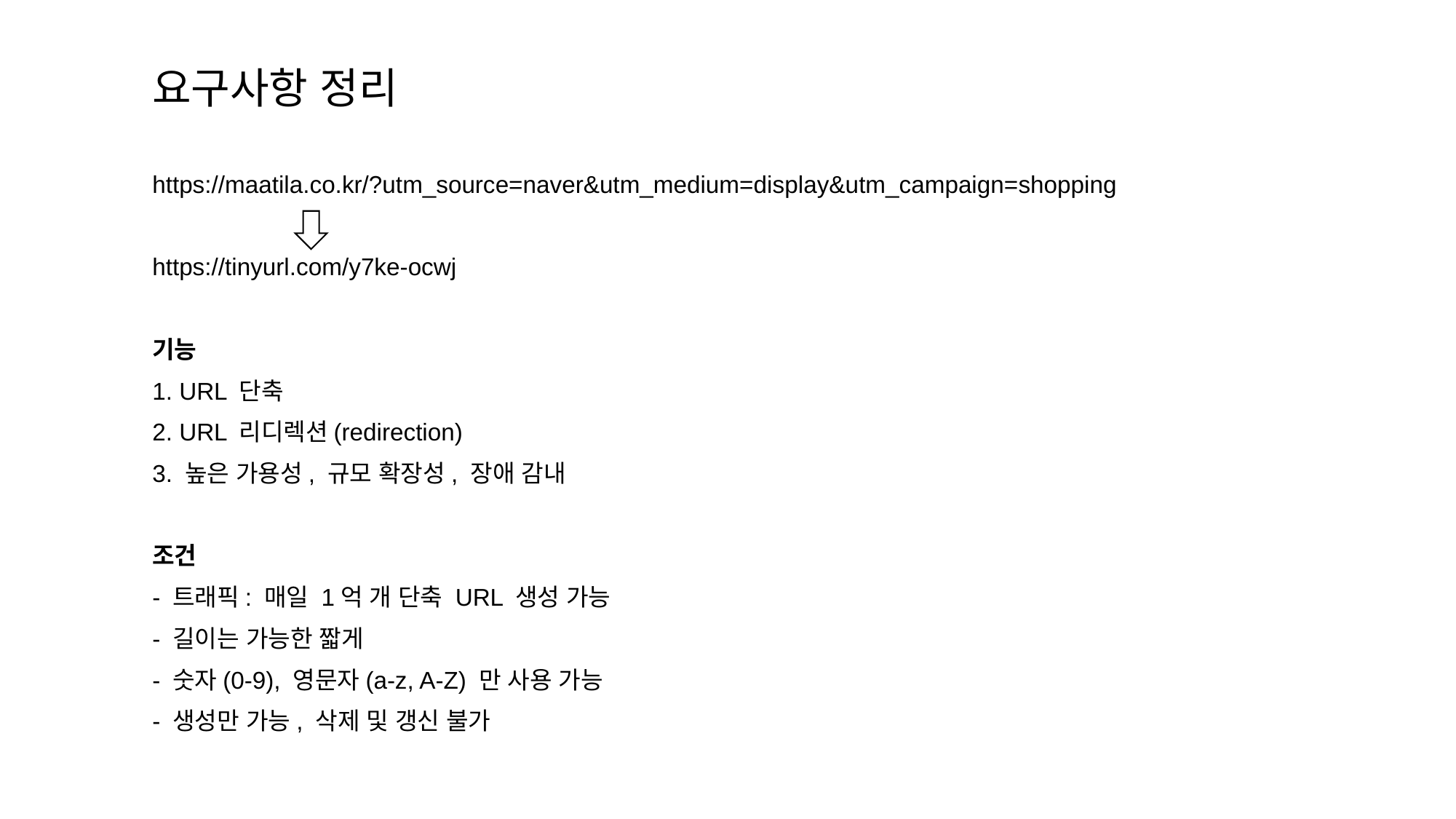

# 요구사항 정리
https://maatila.co.kr/?utm_source=naver&utm_medium=display&utm_campaign=shopping

https://tinyurl.com/y7ke-ocwj

기능
1. URL 단축
2. URL 리디렉션(redirection)
3. 높은 가용성, 규모 확장성, 장애 감내

조건
- 트래픽: 매일 1억 개 단축 URL 생성 가능
- 길이는 가능한 짧게
- 숫자(0-9), 영문자(a-z, A-Z) 만 사용 가능
- 생성만 가능, 삭제 및 갱신 불가